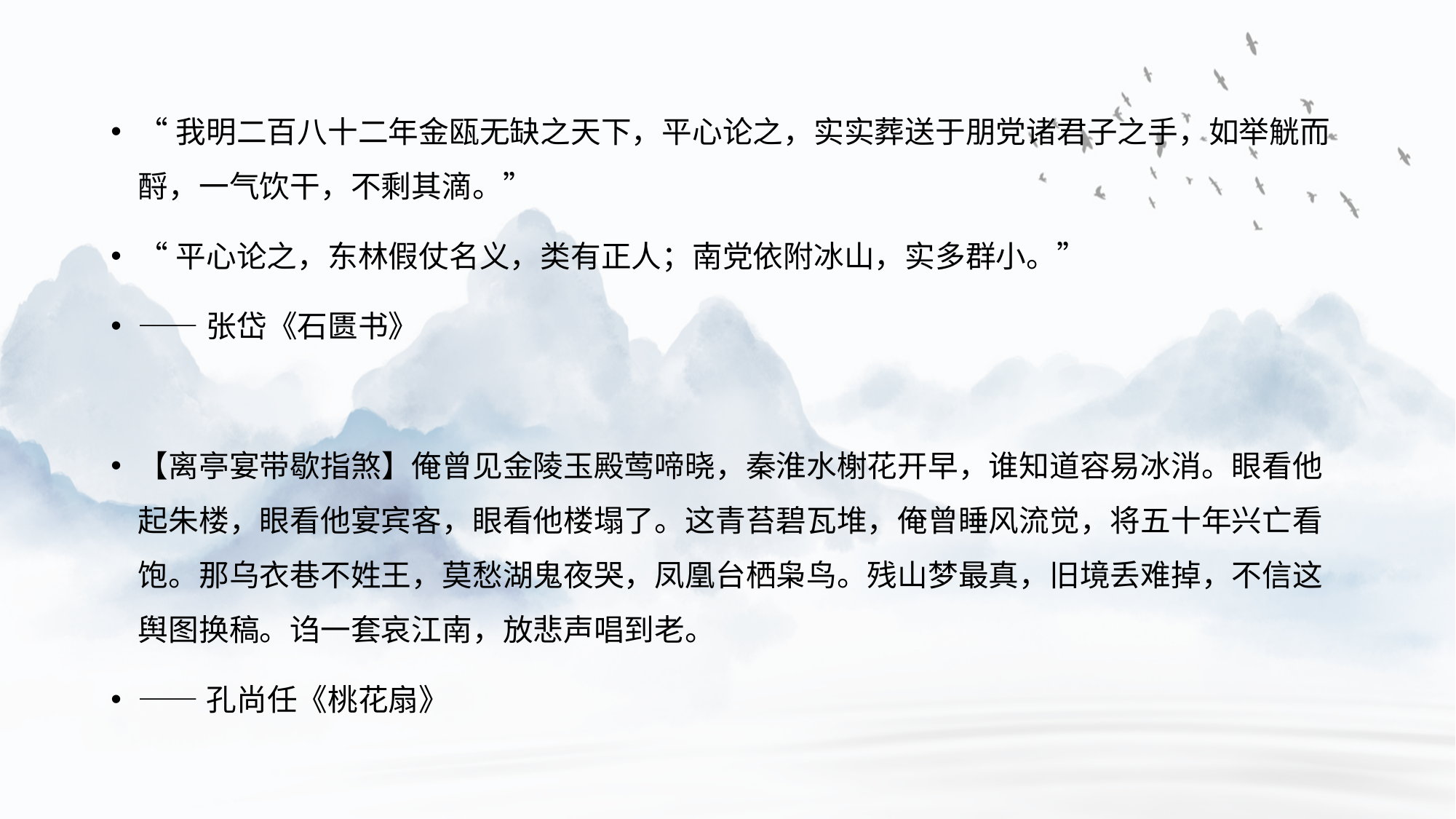

“我明二百八十二年金瓯无缺之天下，平心论之，实实葬送于朋党诸君子之手，如举觥而酹，一气饮干，不剩其滴。”
“平心论之，东林假仗名义，类有正人；南党依附冰山，实多群小。”
——张岱《石匮书》

【离亭宴带歇指煞】俺曾见金陵玉殿莺啼晓，秦淮水榭花开早，谁知道容易冰消。眼看他起朱楼，眼看他宴宾客，眼看他楼塌了。这青苔碧瓦堆，俺曾睡风流觉，将五十年兴亡看饱。那乌衣巷不姓王，莫愁湖鬼夜哭，凤凰台栖枭鸟。残山梦最真，旧境丢难掉，不信这舆图换稿。诌一套哀江南，放悲声唱到老。
——孔尚任《桃花扇》